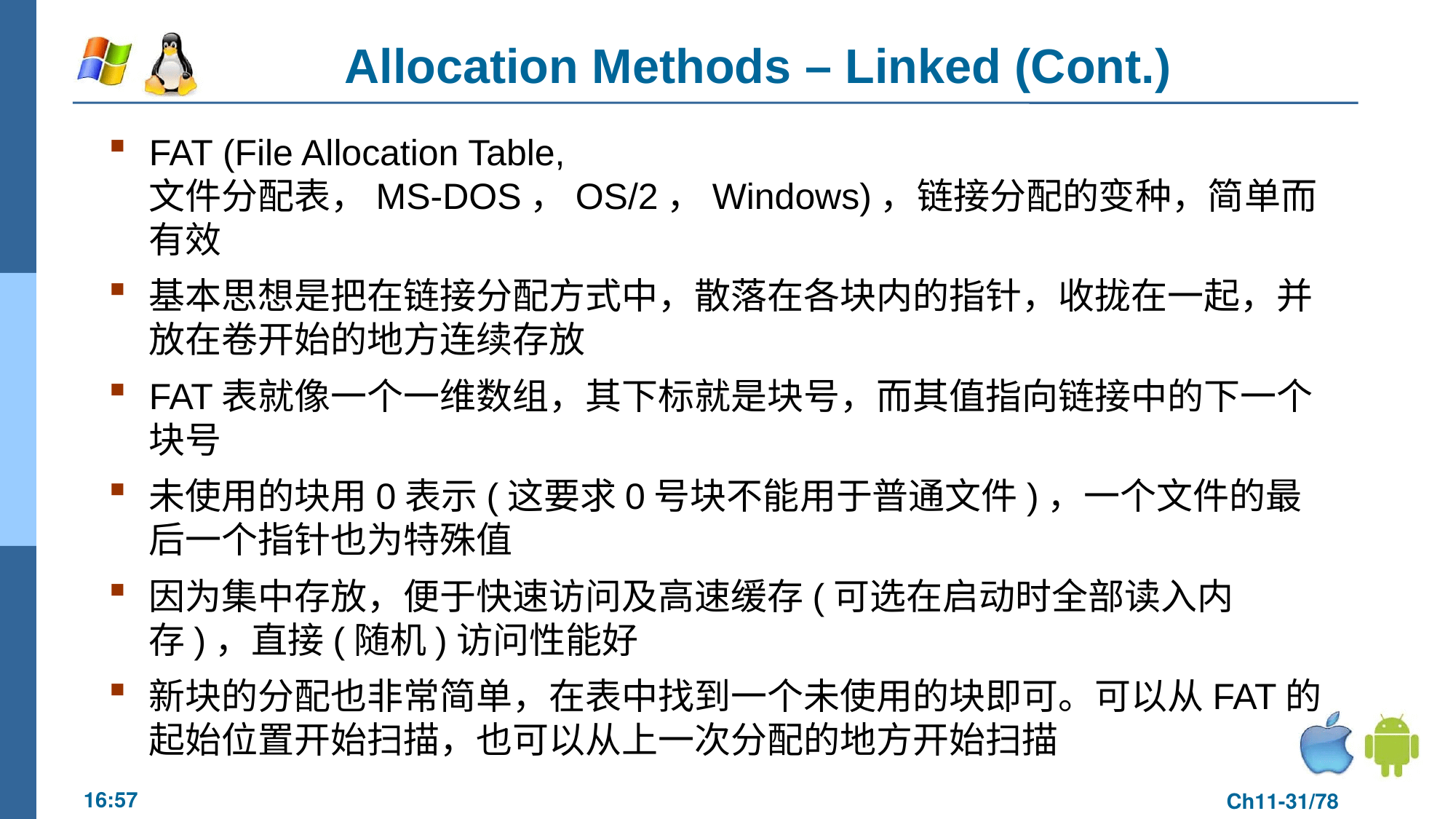

# Allocation Methods – Linked (Cont.)
FAT (File Allocation Table, 文件分配表，MS-DOS，OS/2，Windows)，链接分配的变种，简单而有效
基本思想是把在链接分配方式中，散落在各块内的指针，收拢在一起，并放在卷开始的地方连续存放
FAT表就像一个一维数组，其下标就是块号，而其值指向链接中的下一个块号
未使用的块用0表示(这要求0号块不能用于普通文件)，一个文件的最后一个指针也为特殊值
因为集中存放，便于快速访问及高速缓存(可选在启动时全部读入内存)，直接(随机)访问性能好
新块的分配也非常简单，在表中找到一个未使用的块即可。可以从FAT的起始位置开始扫描，也可以从上一次分配的地方开始扫描